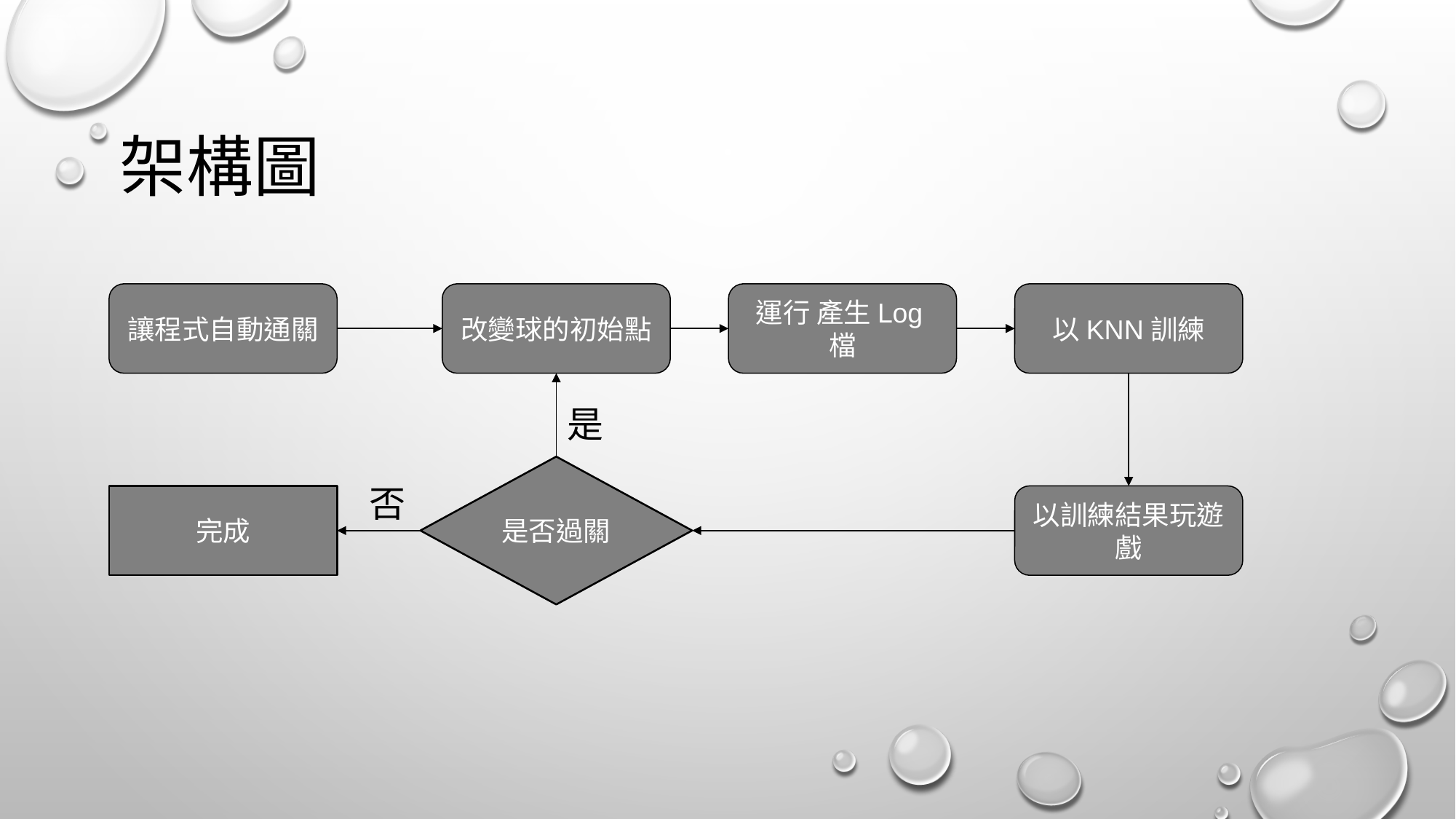

# 架構圖
讓程式自動通關
以KNN訓練
改變球的初始點
運行 產生Log檔
是
是否過關
否
完成
以訓練結果玩遊戲